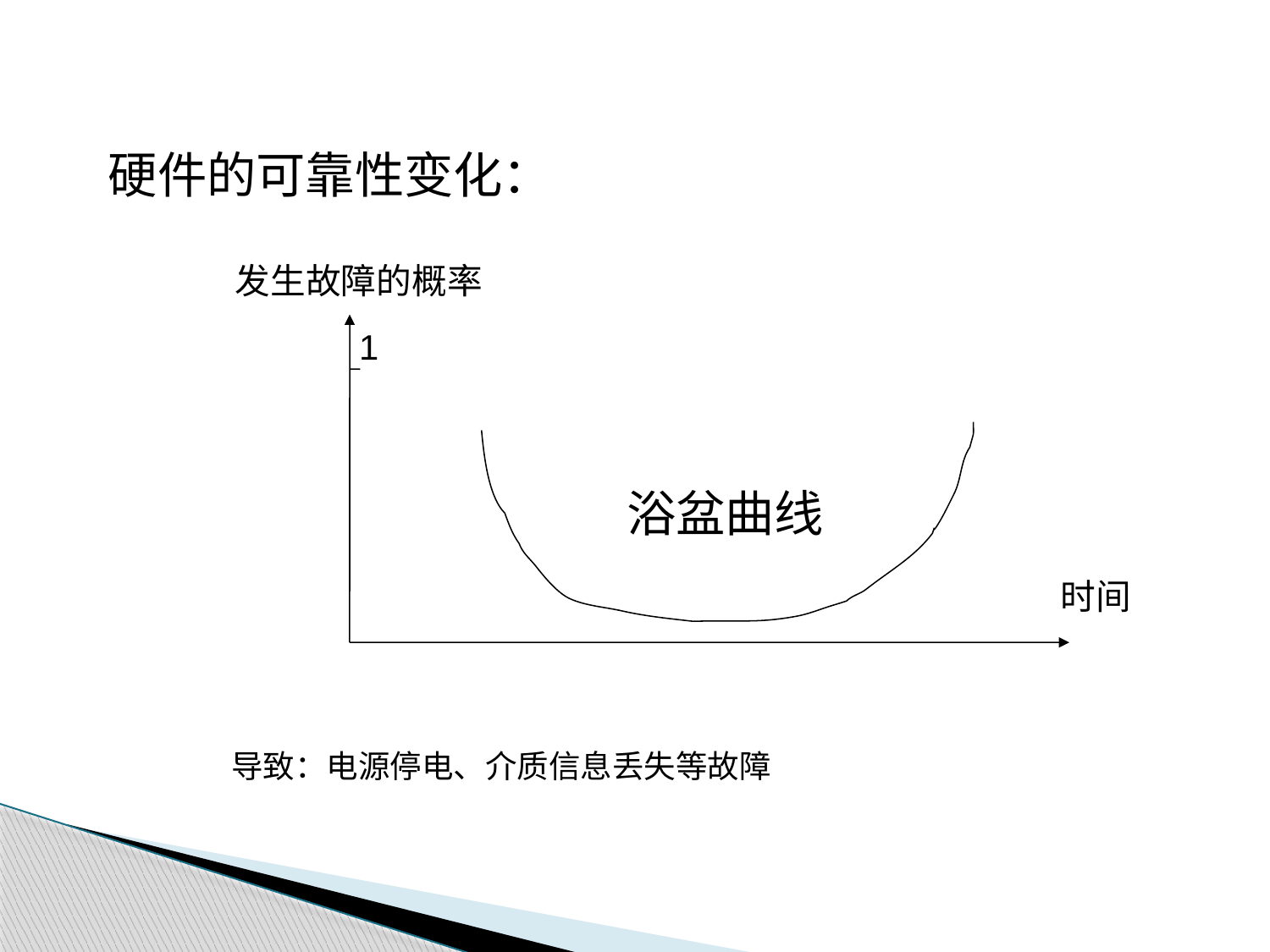

硬件的可靠性变化：
发生故障的概率

1

浴盆曲线
时间

导致：电源停电、介质信息丢失等故障